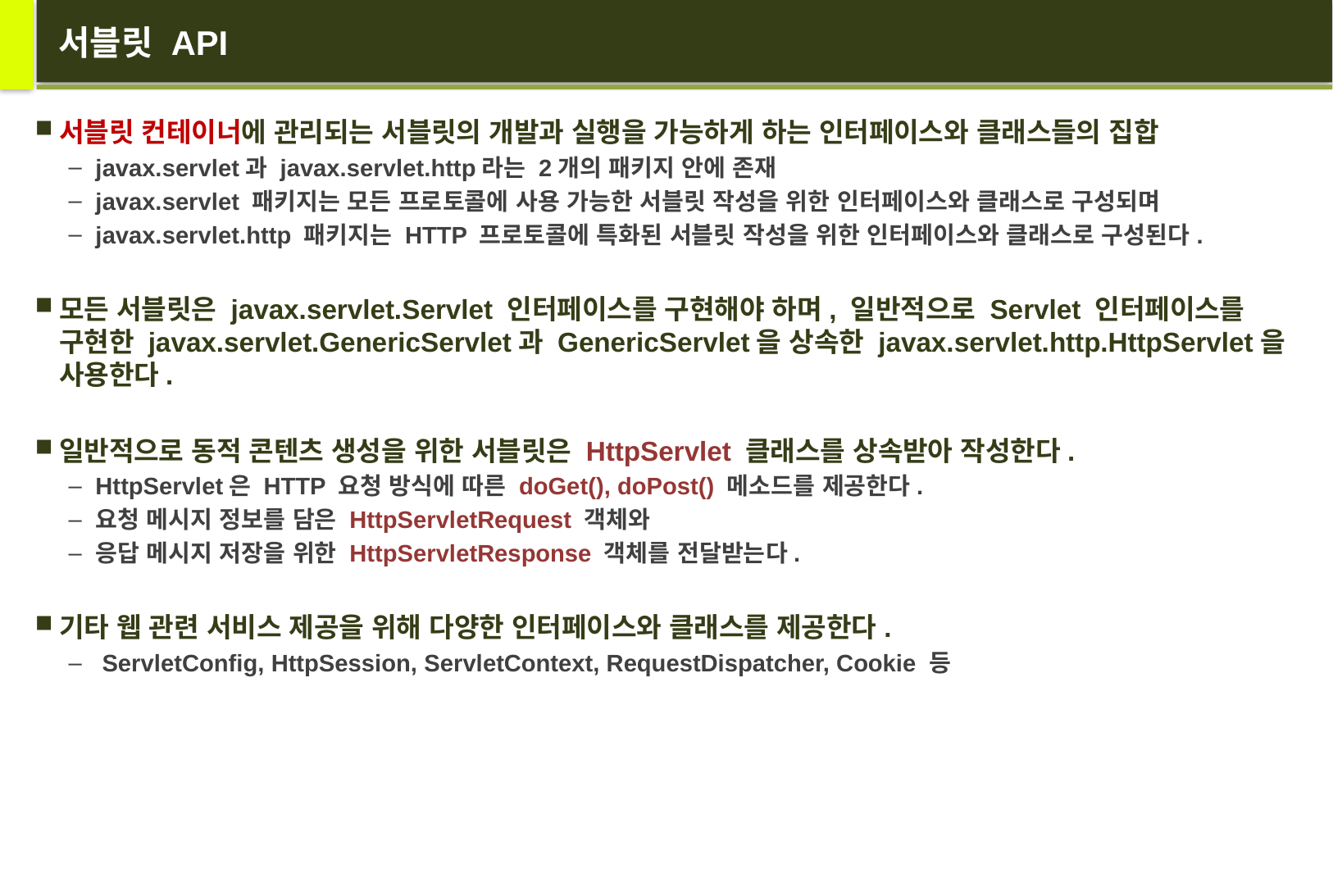

# 서블릿 API
서블릿 컨테이너에 관리되는 서블릿의 개발과 실행을 가능하게 하는 인터페이스와 클래스들의 집합
javax.servlet과 javax.servlet.http라는 2개의 패키지 안에 존재
javax.servlet 패키지는 모든 프로토콜에 사용 가능한 서블릿 작성을 위한 인터페이스와 클래스로 구성되며
javax.servlet.http 패키지는 HTTP 프로토콜에 특화된 서블릿 작성을 위한 인터페이스와 클래스로 구성된다.

모든 서블릿은 javax.servlet.Servlet 인터페이스를 구현해야 하며, 일반적으로 Servlet 인터페이스를
구현한 javax.servlet.GenericServlet과 GenericServlet을 상속한 javax.servlet.http.HttpServlet을
사용한다.

일반적으로 동적 콘텐츠 생성을 위한 서블릿은 HttpServlet 클래스를 상속받아 작성한다.
HttpServlet은 HTTP 요청 방식에 따른 doGet(), doPost() 메소드를 제공한다.
요청 메시지 정보를 담은 HttpServletRequest 객체와
응답 메시지 저장을 위한 HttpServletResponse 객체를 전달받는다.

기타 웹 관련 서비스 제공을 위해 다양한 인터페이스와 클래스를 제공한다.
 ServletConfig, HttpSession, ServletContext, RequestDispatcher, Cookie 등